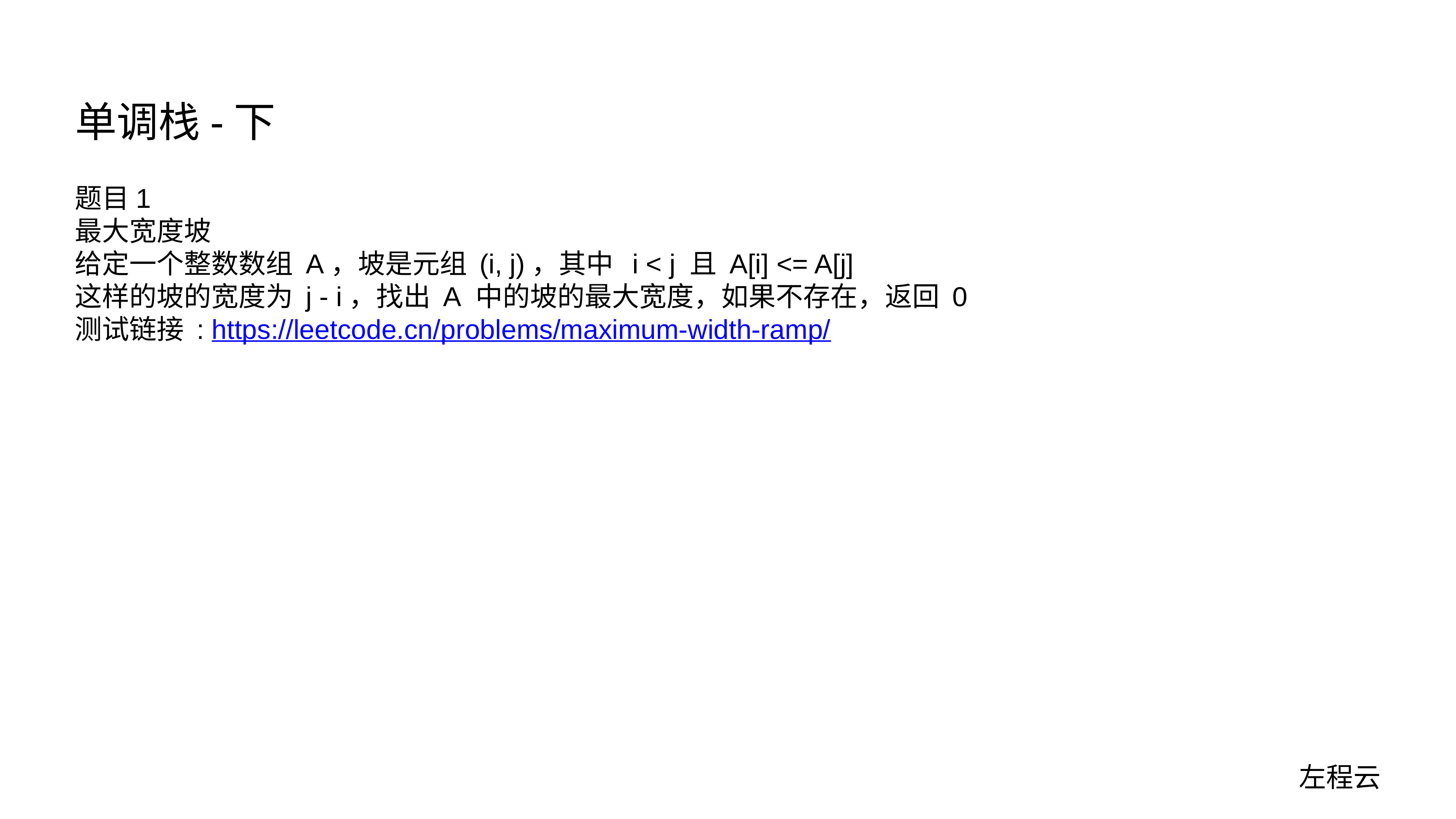

# 单调栈-下
题目1
最大宽度坡
给定一个整数数组 A，坡是元组 (i, j)，其中  i < j 且 A[i] <= A[j]
这样的坡的宽度为 j - i，找出 A 中的坡的最大宽度，如果不存在，返回 0
测试链接 : https://leetcode.cn/problems/maximum-width-ramp/
左程云